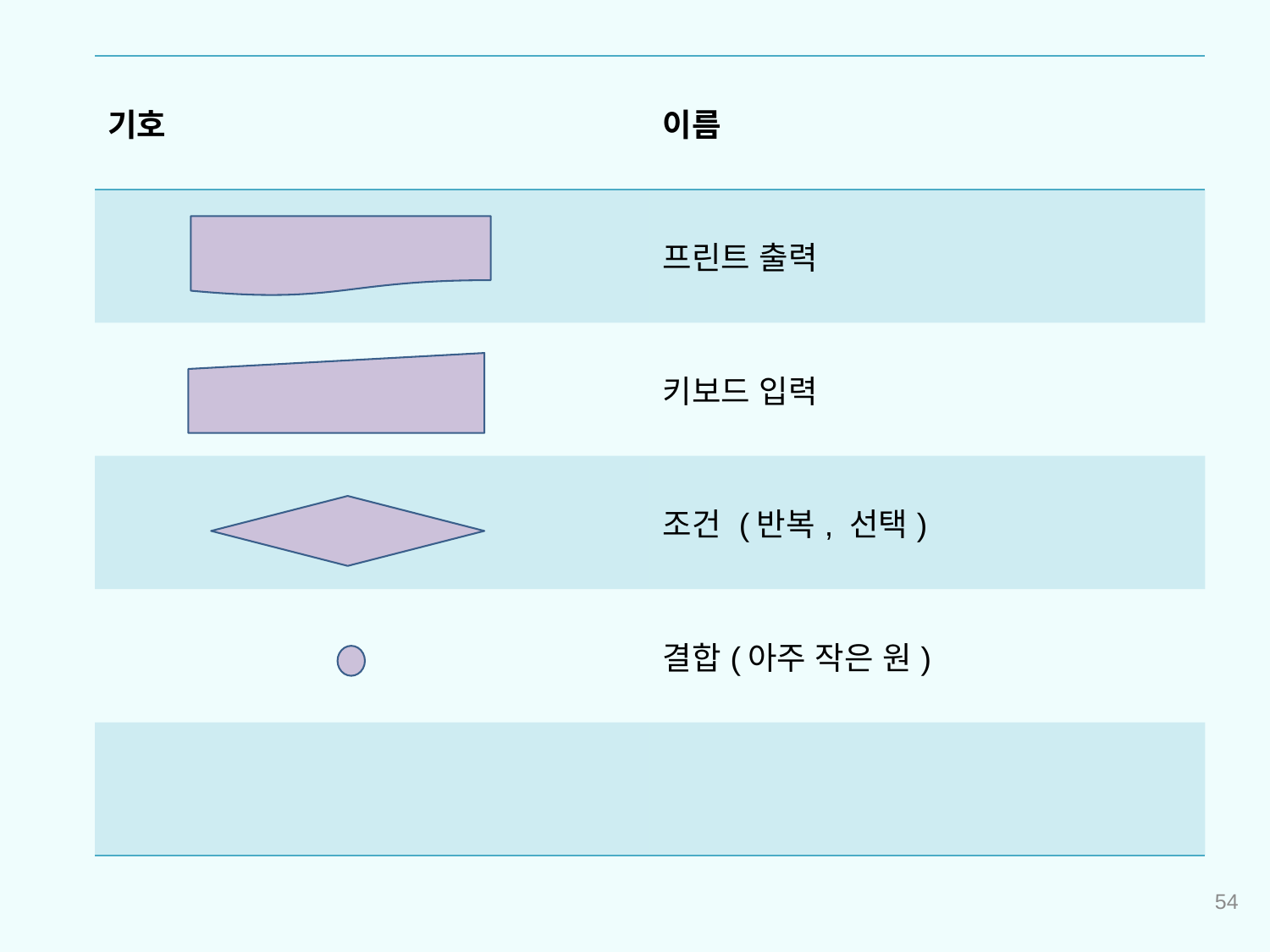

| 기호 | 이름 |
| --- | --- |
|  | 프린트 출력 |
|  | 키보드 입력 |
|  | 조건 (반복, 선택) |
|  | 결합(아주 작은 원) |
|  |  |

54